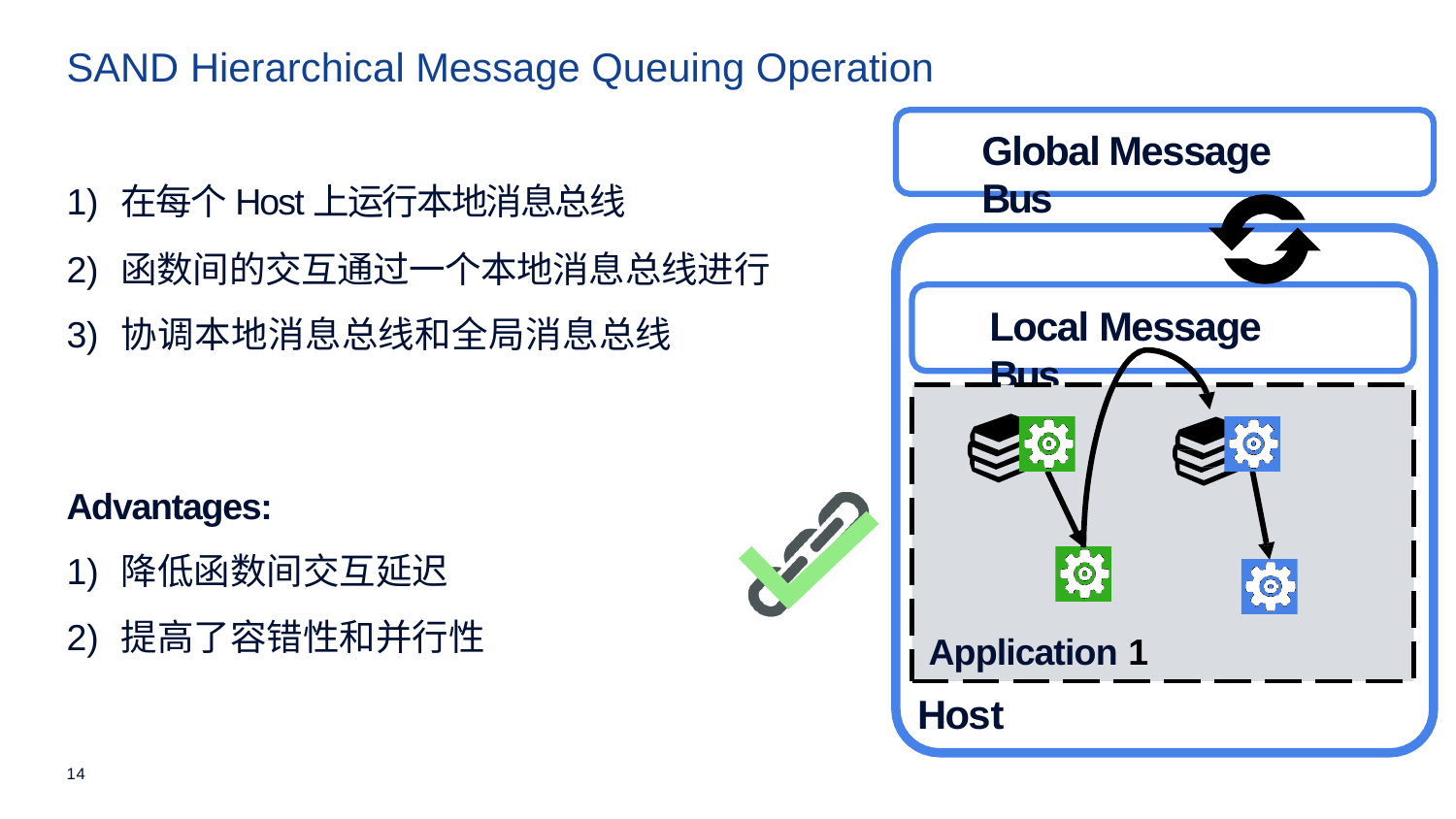

# SAND Hierarchical Message Queuing Operation

Global Message Bus
在每个Host上运行本地消息总线
函数间的交互通过一个本地消息总线进行
协调本地消息总线和全局消息总线

Local Message Bus

Advantages:
降低函数间交互延迟
提高了容错性和并行性

Application 1
Host
14